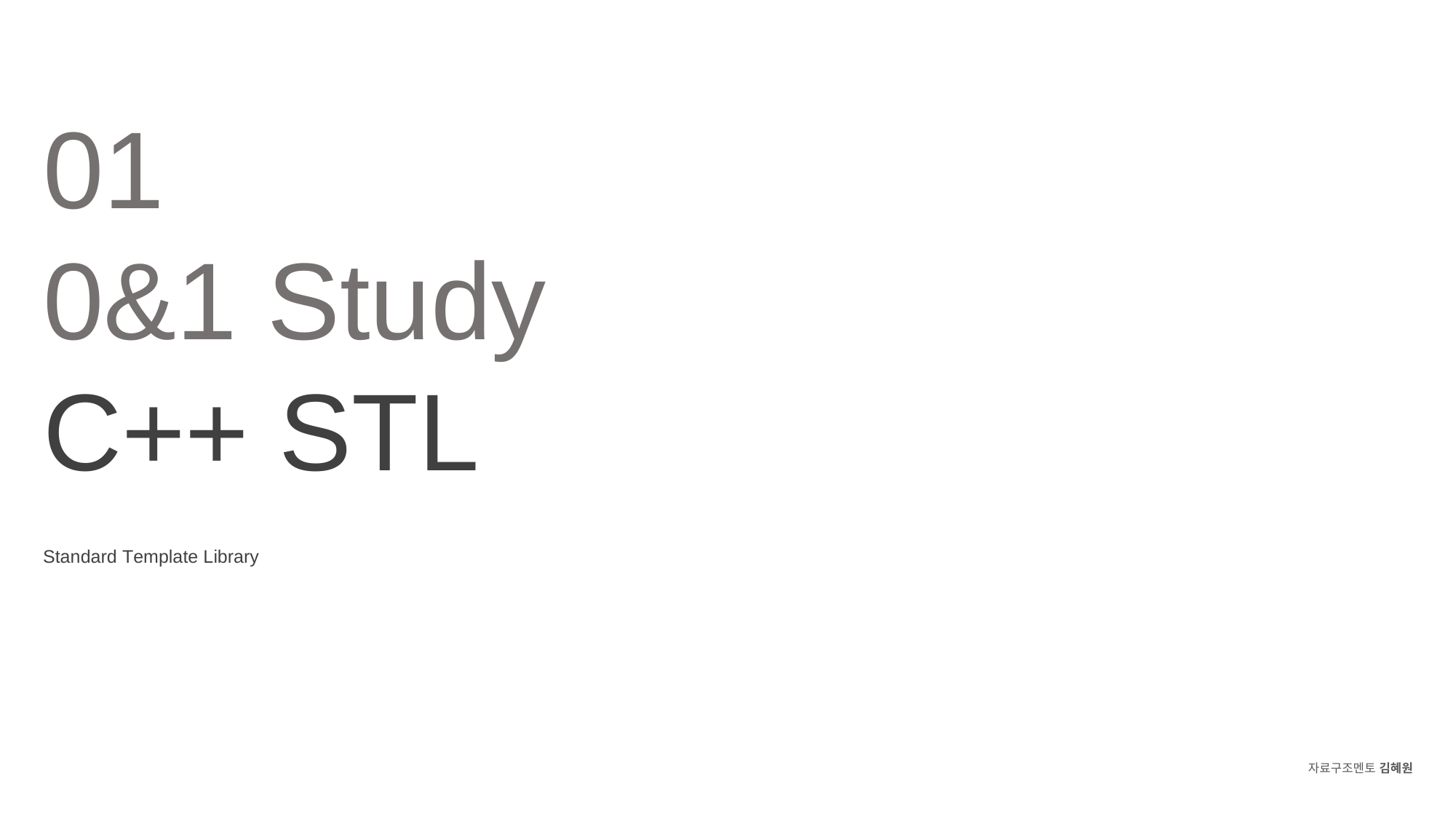

# 01 0&1 Study C++ STL
Standard Template Library
자료구조멘토 김혜원